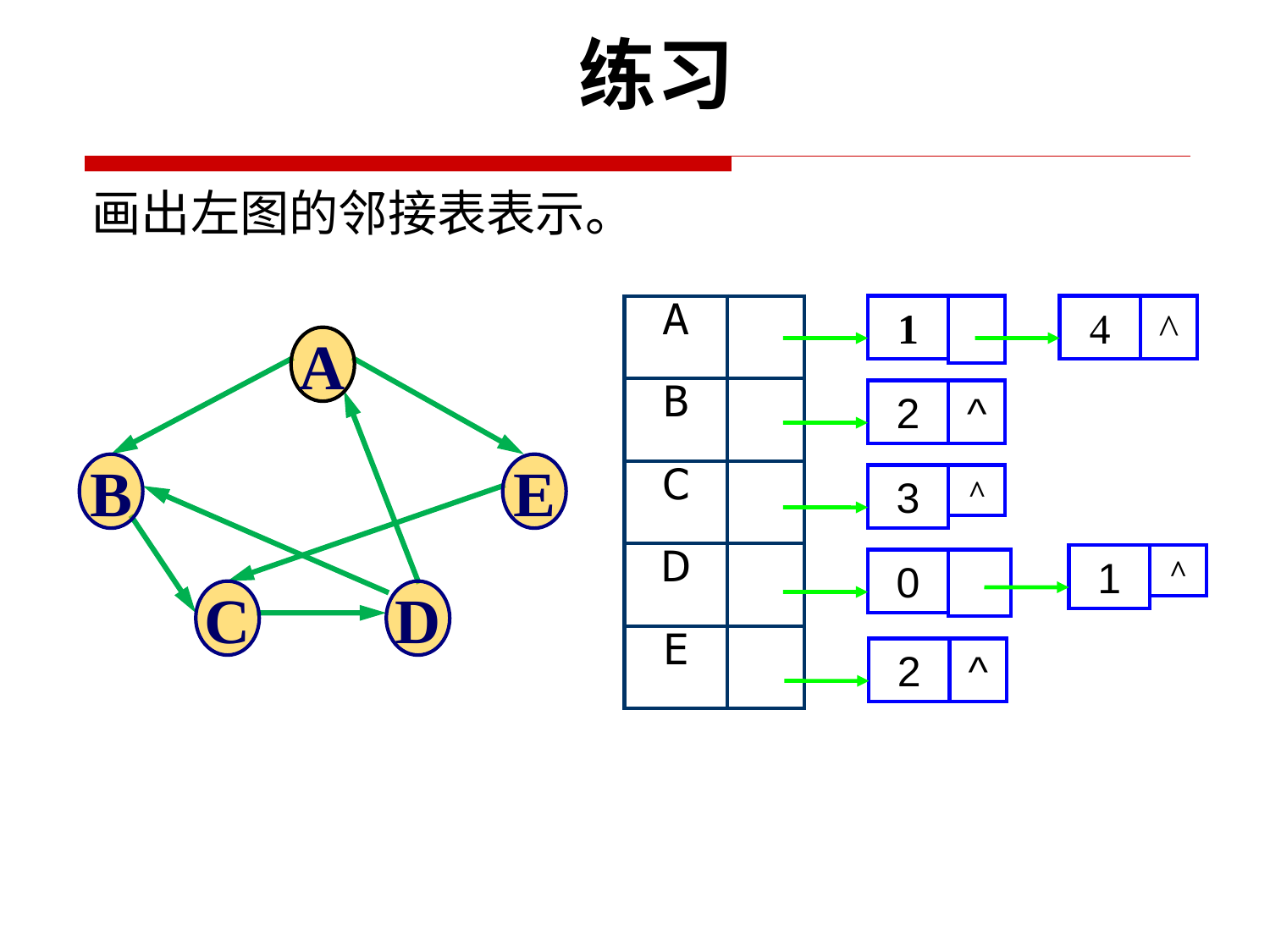

练习
画出左图的邻接表表示。
| A |  |
| --- | --- |
| B |  |
| C |  |
| D |  |
| E |  |
1

4
^
A

B
E

C
D

2
^

3
^

1
^
0

2
^